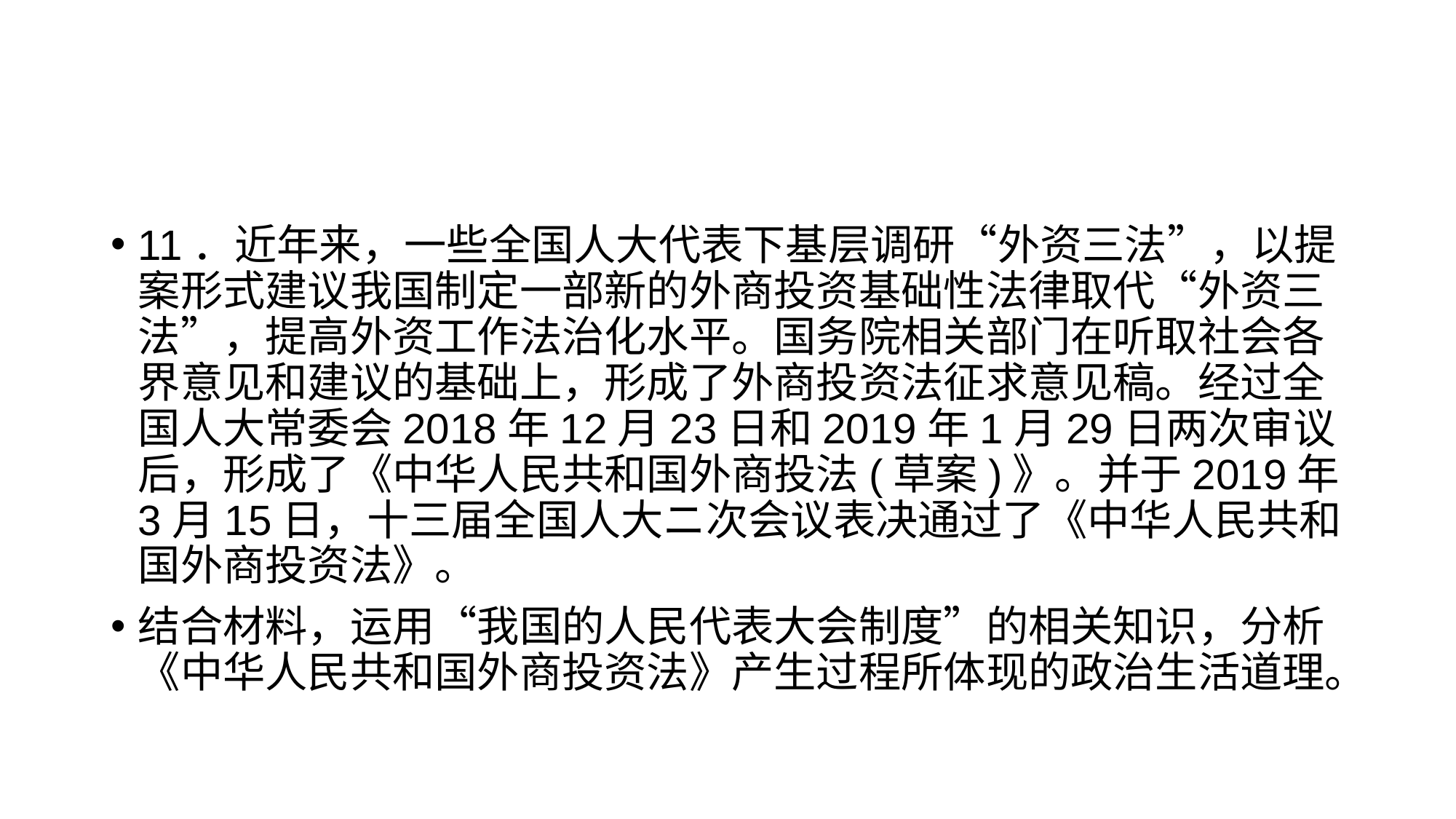

#
11．近年来，一些全国人大代表下基层调研“外资三法”，以提案形式建议我国制定一部新的外商投资基础性法律取代“外资三法”，提高外资工作法治化水平。国务院相关部门在听取社会各界意见和建议的基础上，形成了外商投资法征求意见稿。经过全国人大常委会2018年12月23日和2019年1月29日两次审议后，形成了《中华人民共和国外商投法(草案)》。并于2019年3月15日，十三届全国人大ニ次会议表决通过了《中华人民共和国外商投资法》。
结合材料，运用“我国的人民代表大会制度”的相关知识，分析《中华人民共和国外商投资法》产生过程所体现的政治生活道理。